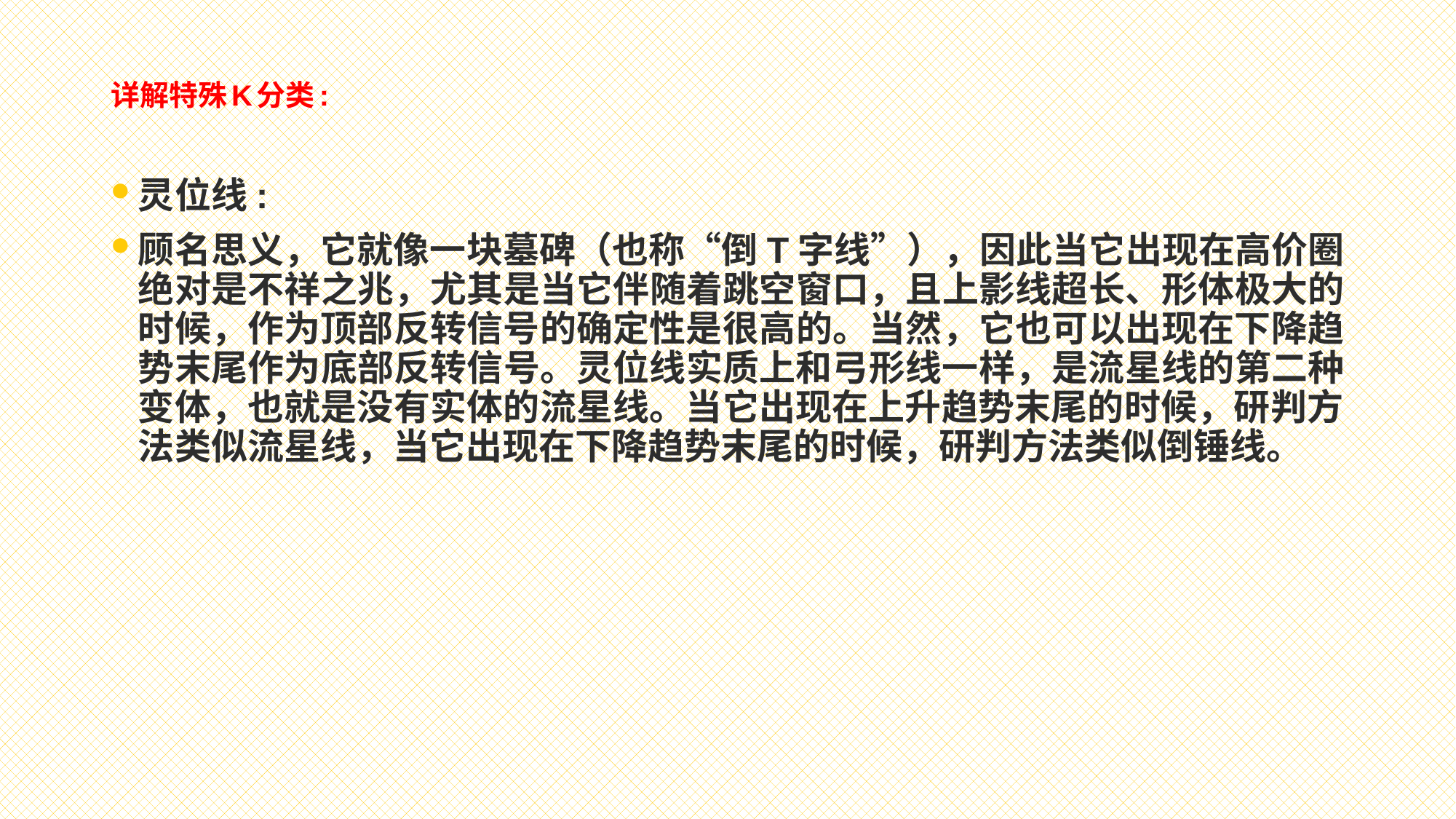

# 详解特殊K分类:
灵位线:
顾名思义，它就像一块墓碑（也称“倒T字线”），因此当它出现在高价圈绝对是不祥之兆，尤其是当它伴随着跳空窗口，且上影线超长、形体极大的时候，作为顶部反转信号的确定性是很高的。当然，它也可以出现在下降趋势末尾作为底部反转信号。灵位线实质上和弓形线一样，是流星线的第二种变体，也就是没有实体的流星线。当它出现在上升趋势末尾的时候，研判方法类似流星线，当它出现在下降趋势末尾的时候，研判方法类似倒锤线。